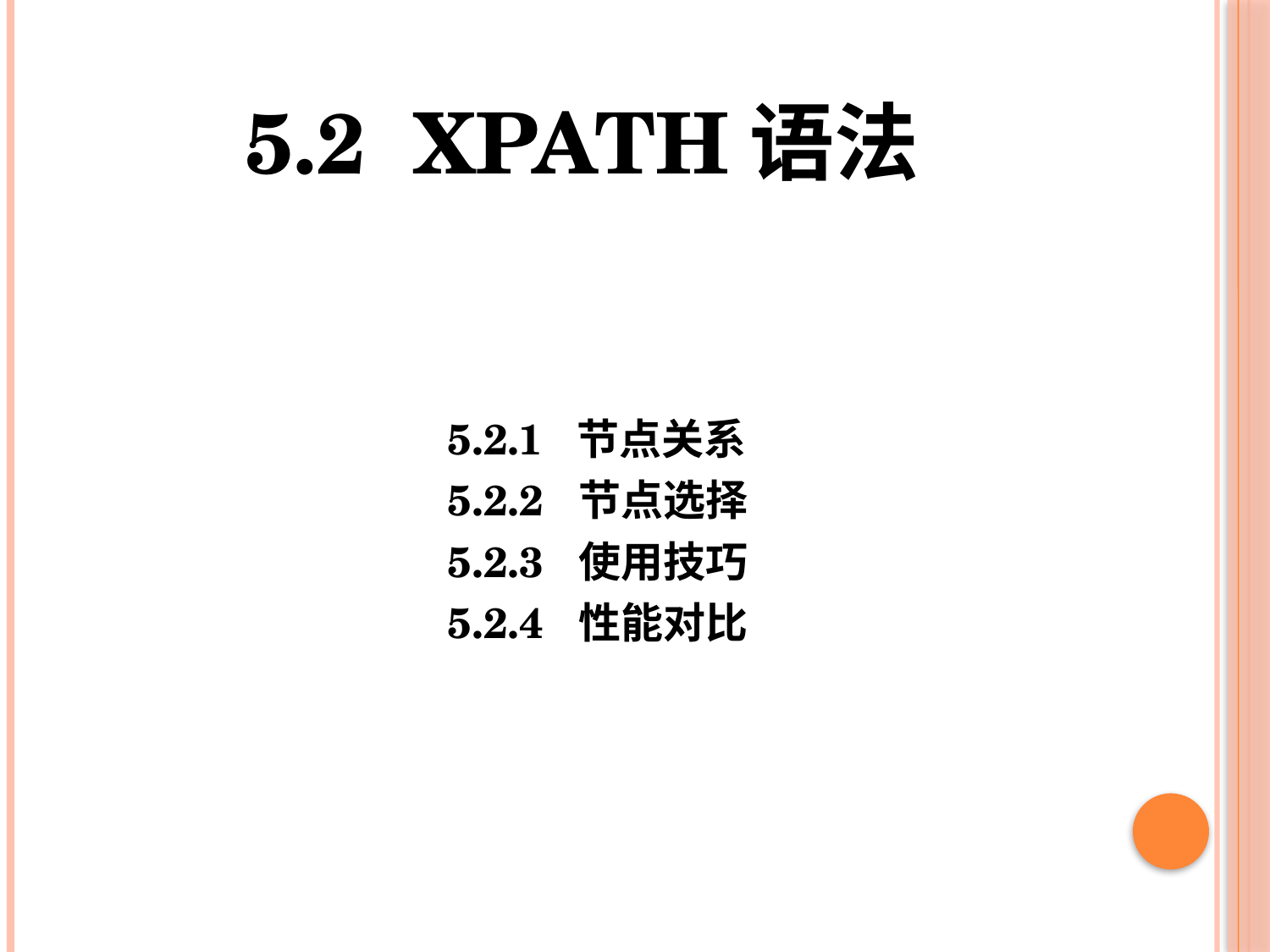

# 5.2  Xpath语法
5.2.1  节点关系
5.2.2  节点选择
5.2.3  使用技巧
5.2.4  性能对比